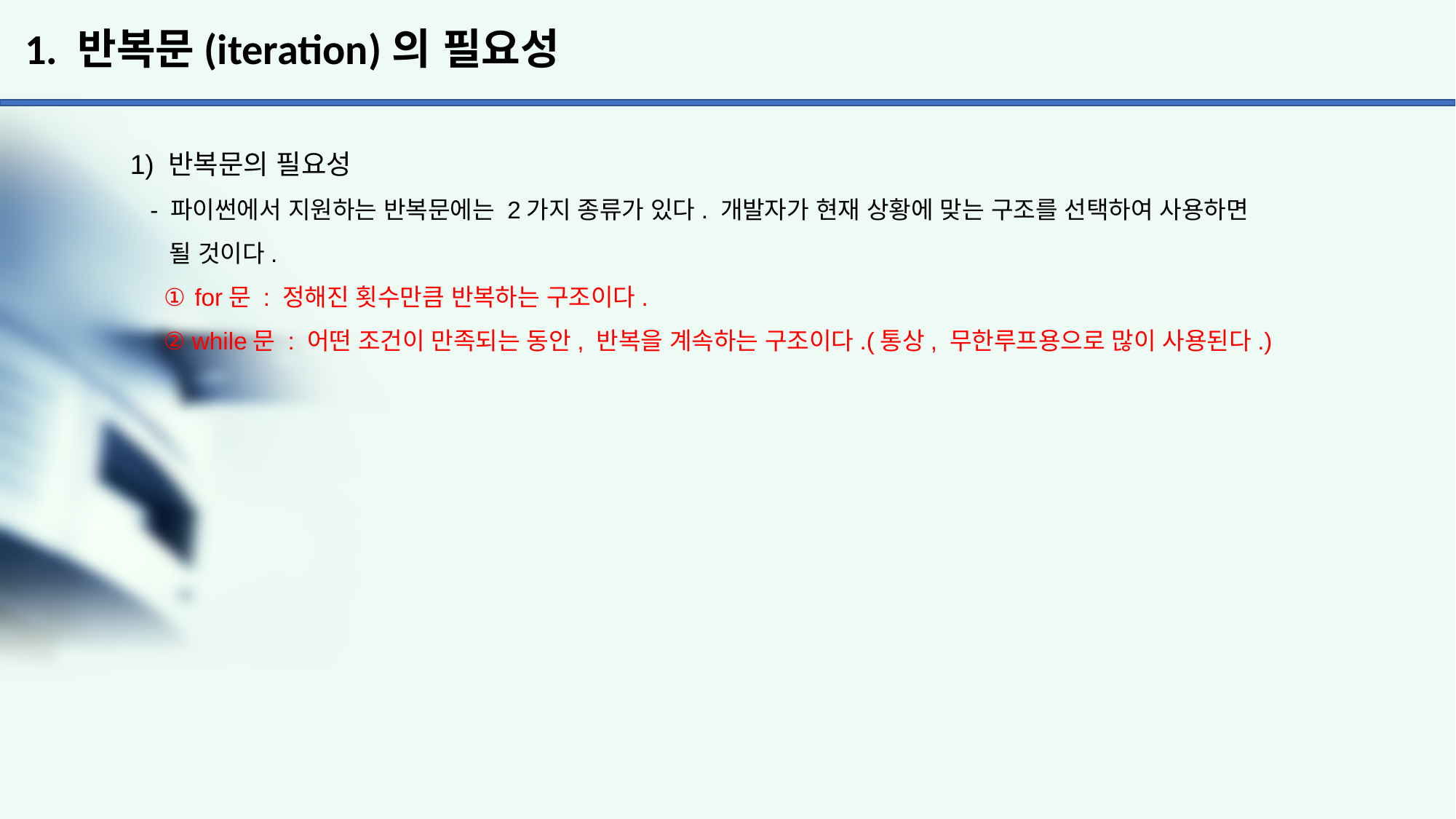

# 1. 반복문(iteration)의 필요성
1) 반복문의 필요성
   - 파이썬에서 지원하는 반복문에는 2가지 종류가 있다. 개발자가 현재 상황에 맞는 구조를 선택하여 사용하면
     될 것이다.
     ① for문 : 정해진 횟수만큼 반복하는 구조이다.
     ② while문 : 어떤 조건이 만족되는 동안, 반복을 계속하는 구조이다.(통상, 무한루프용으로 많이 사용된다.)